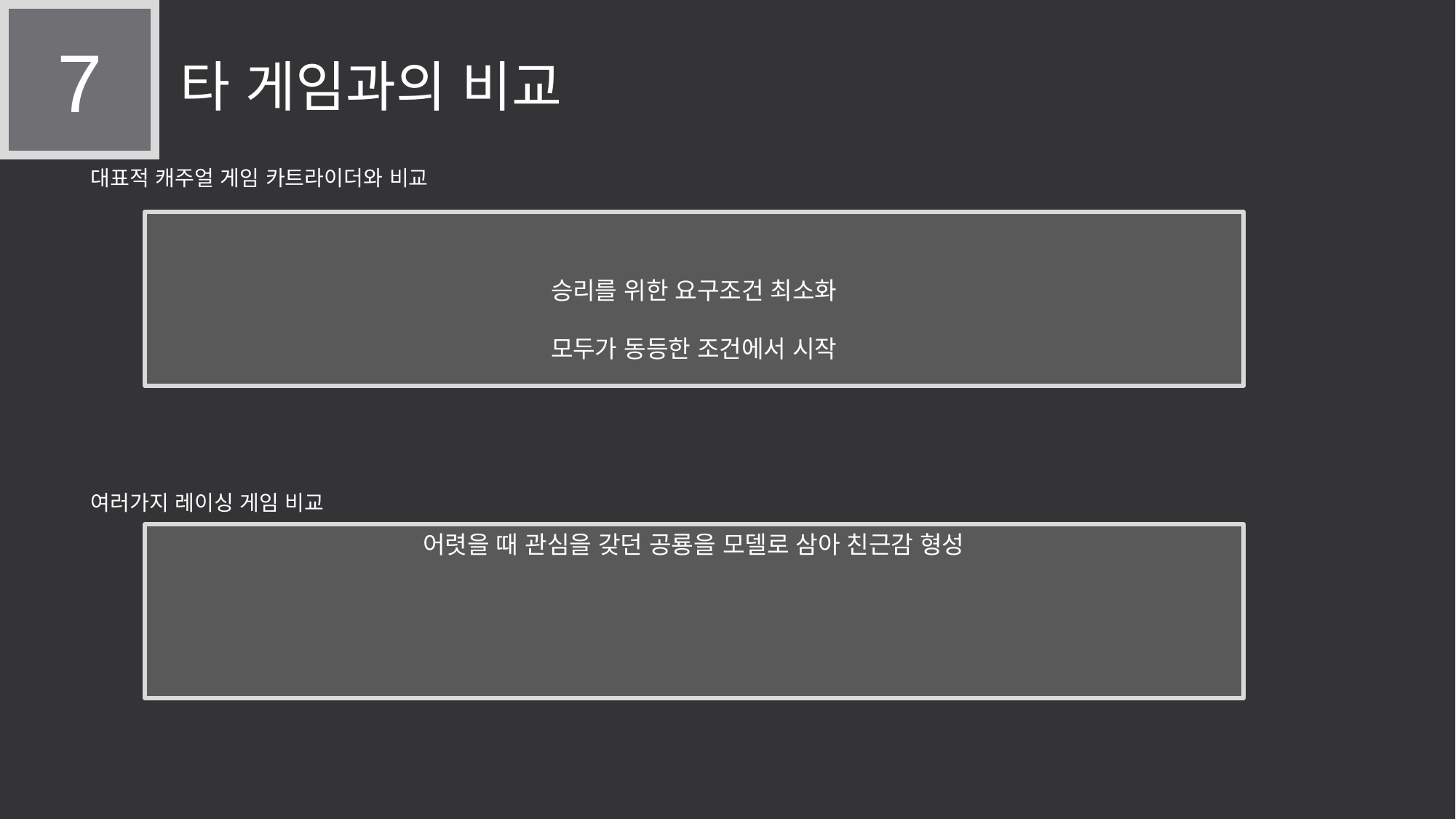

7
타 게임과의 비교
대표적 캐주얼 게임 카트라이더와 비교

승리를 위한 요구조건 최소화

모두가 동등한 조건에서 시작
여러가지 레이싱 게임 비교
어렷을 때 관심을 갖던 공룡을 모델로 삼아 친근감 형성